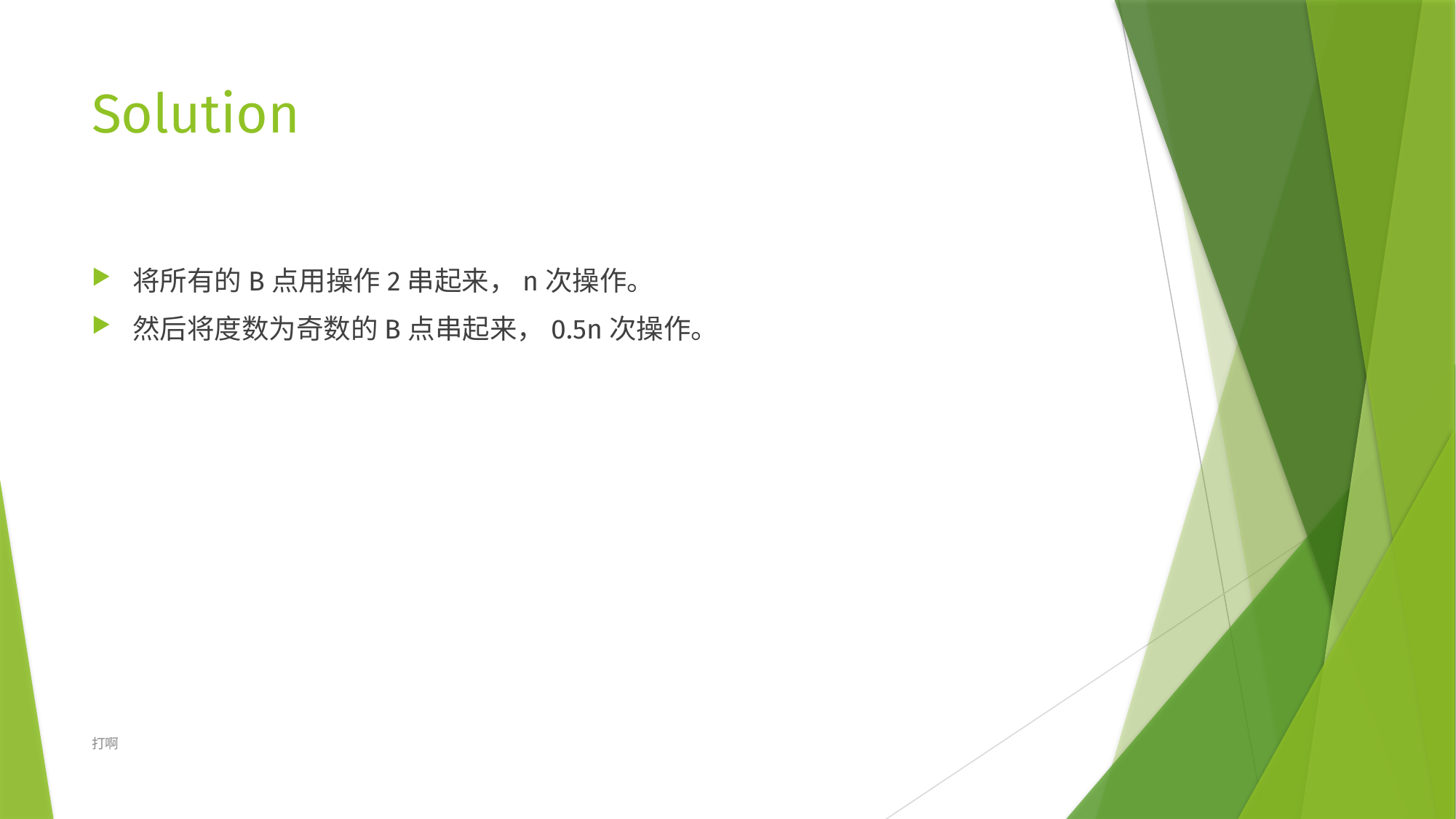

# Solution
将所有的B点用操作2串起来，n次操作。
然后将度数为奇数的B点串起来，0.5n次操作。
打啊